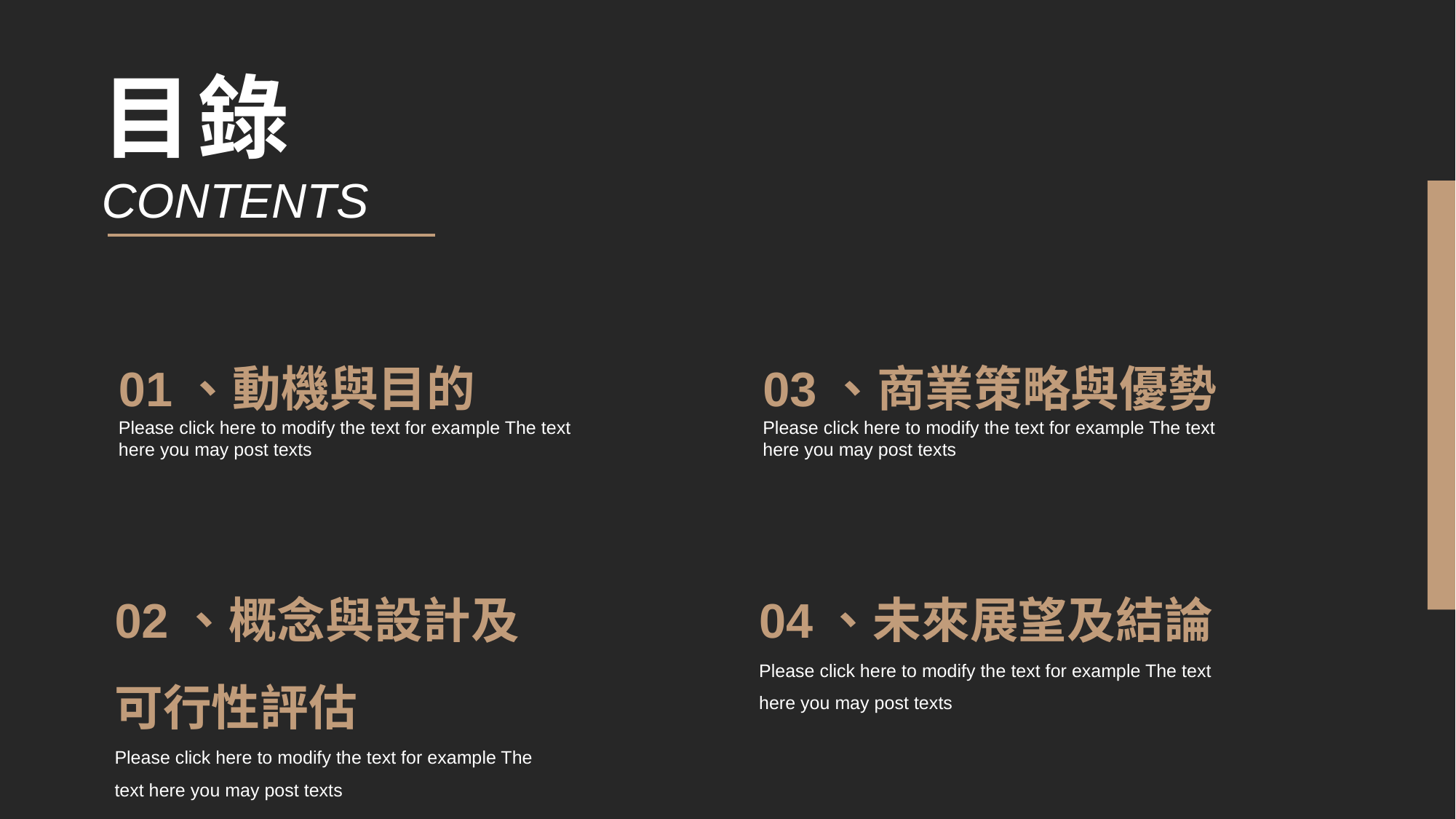

目錄
CONTENTS

01、動機與目的
Please click here to modify the text for example The text here you may post texts
03、商業策略與優勢
Please click here to modify the text for example The text here you may post texts
02、概念與設計及可行性評估
Please click here to modify the text for example The text here you may post texts
04、未來展望及結論Please click here to modify the text for example The text here you may post texts